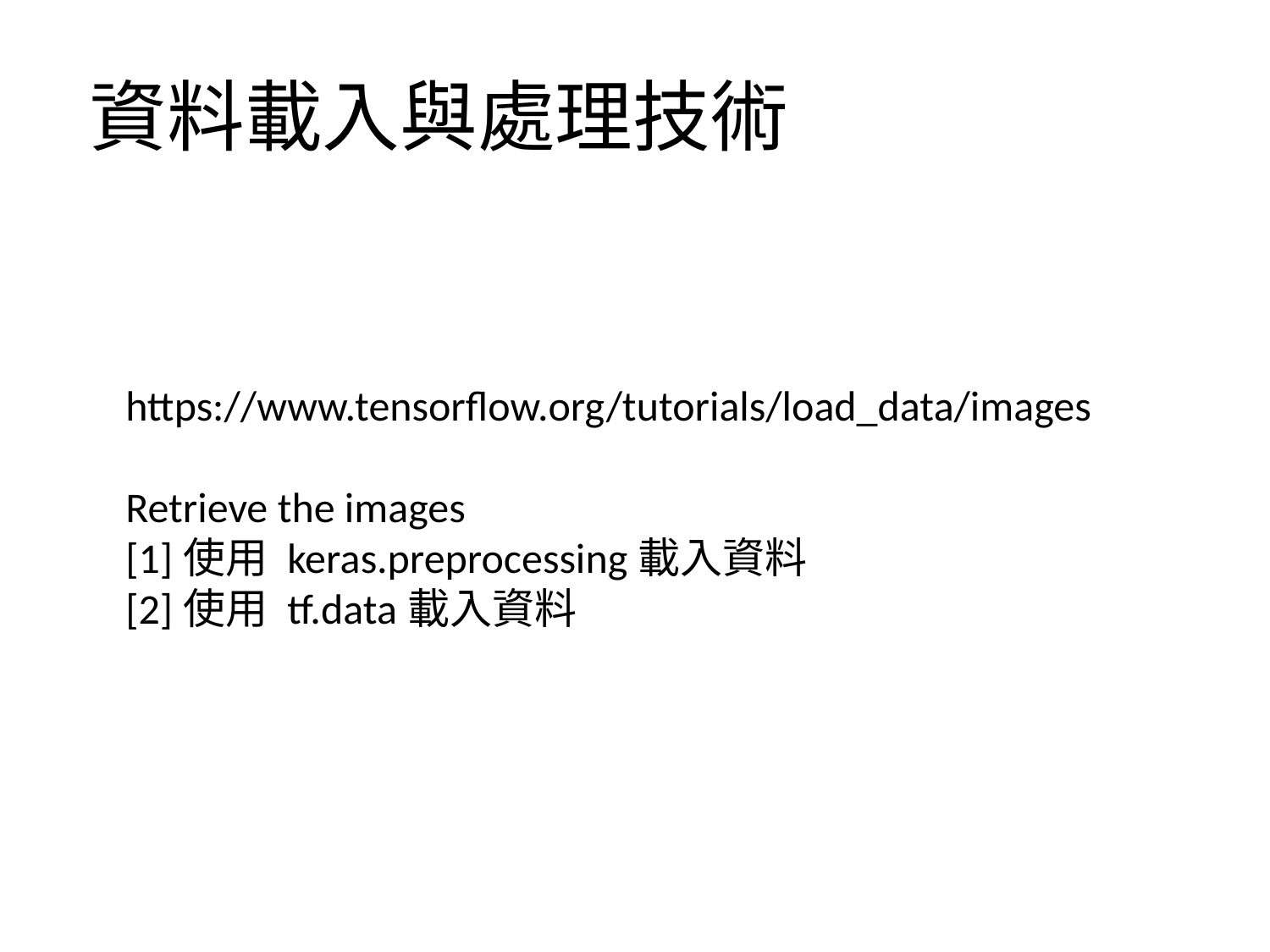

# 資料載入與處理技術
https://www.tensorflow.org/tutorials/load_data/images

Retrieve the images
[1]使用 keras.preprocessing載入資料
[2]使用 tf.data載入資料